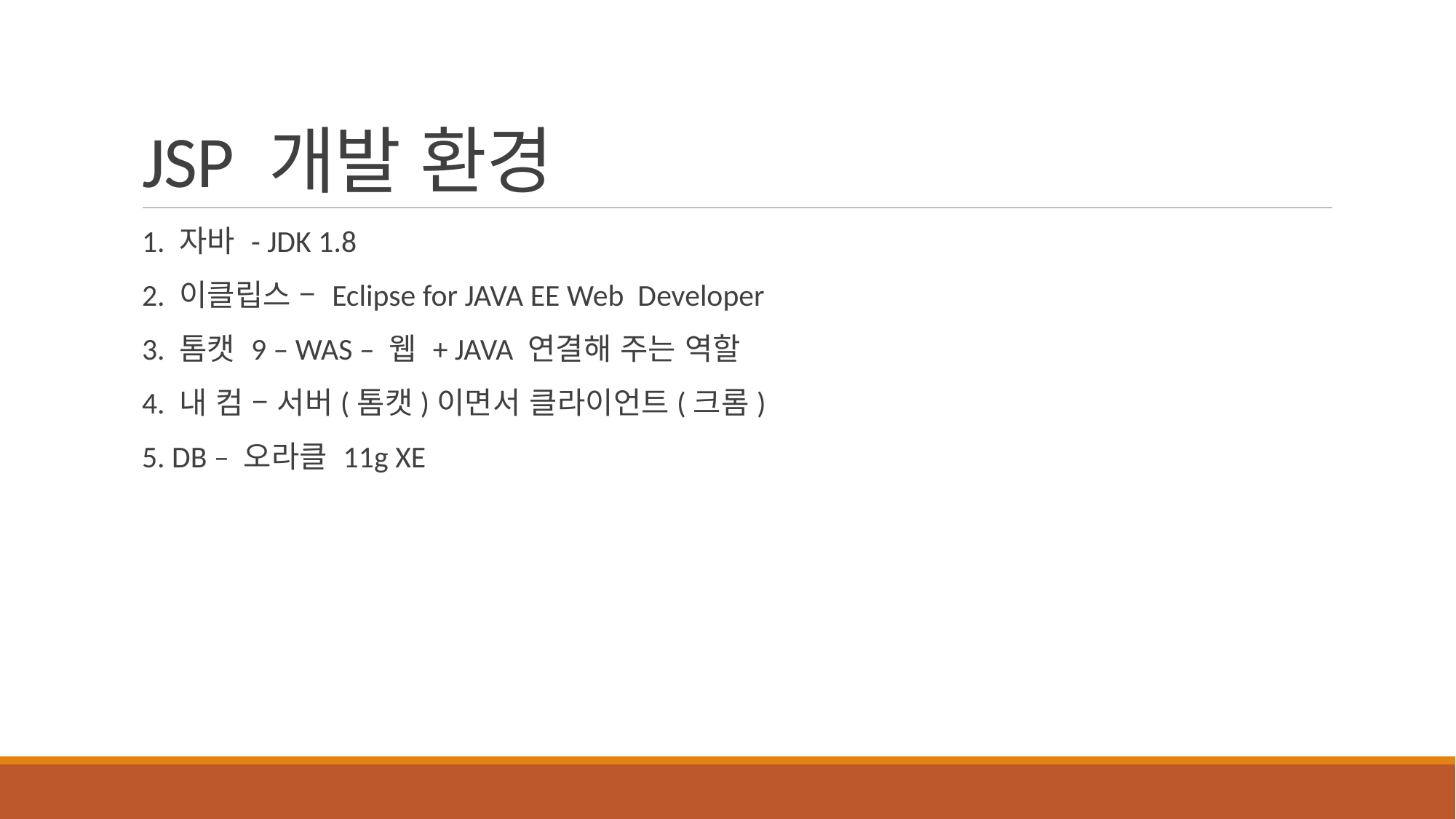

# JSP 개발 환경
1. 자바 - JDK 1.8
2. 이클립스 – Eclipse for JAVA EE Web  Developer
3. 톰캣 9 – WAS – 웹 + JAVA 연결해 주는 역할
4. 내 컴 – 서버(톰캣)이면서 클라이언트(크롬)
5. DB – 오라클 11g XE